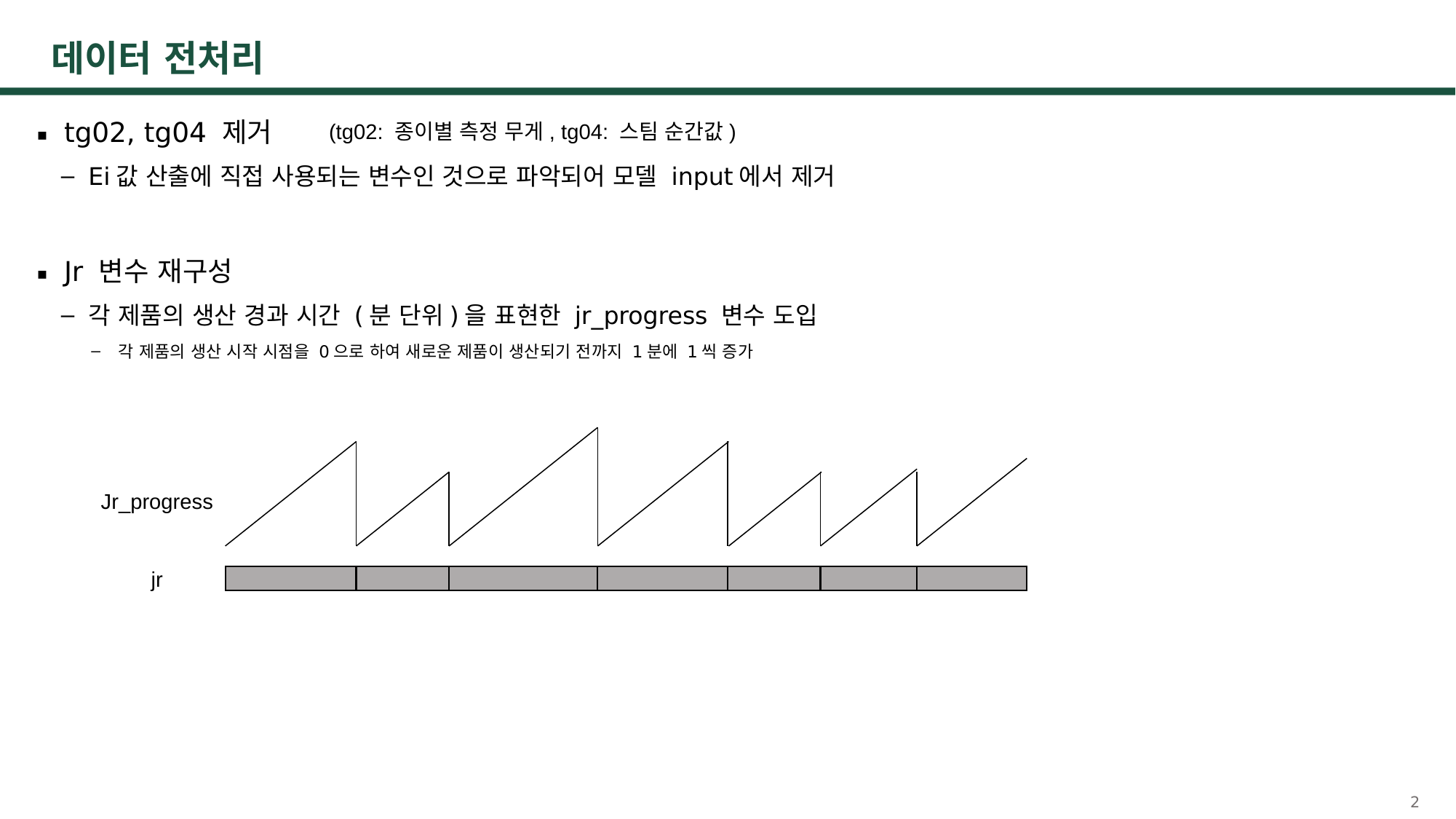

# 데이터 전처리
tg02, tg04 제거
Ei값 산출에 직접 사용되는 변수인 것으로 파악되어 모델 input에서 제거

Jr 변수 재구성
각 제품의 생산 경과 시간 (분 단위)을 표현한 jr_progress 변수 도입
각 제품의 생산 시작 시점을 0으로 하여 새로운 제품이 생산되기 전까지 1분에 1씩 증가

(tg02: 종이별 측정 무게, tg04: 스팀 순간값)
Jr_progress
jr

2